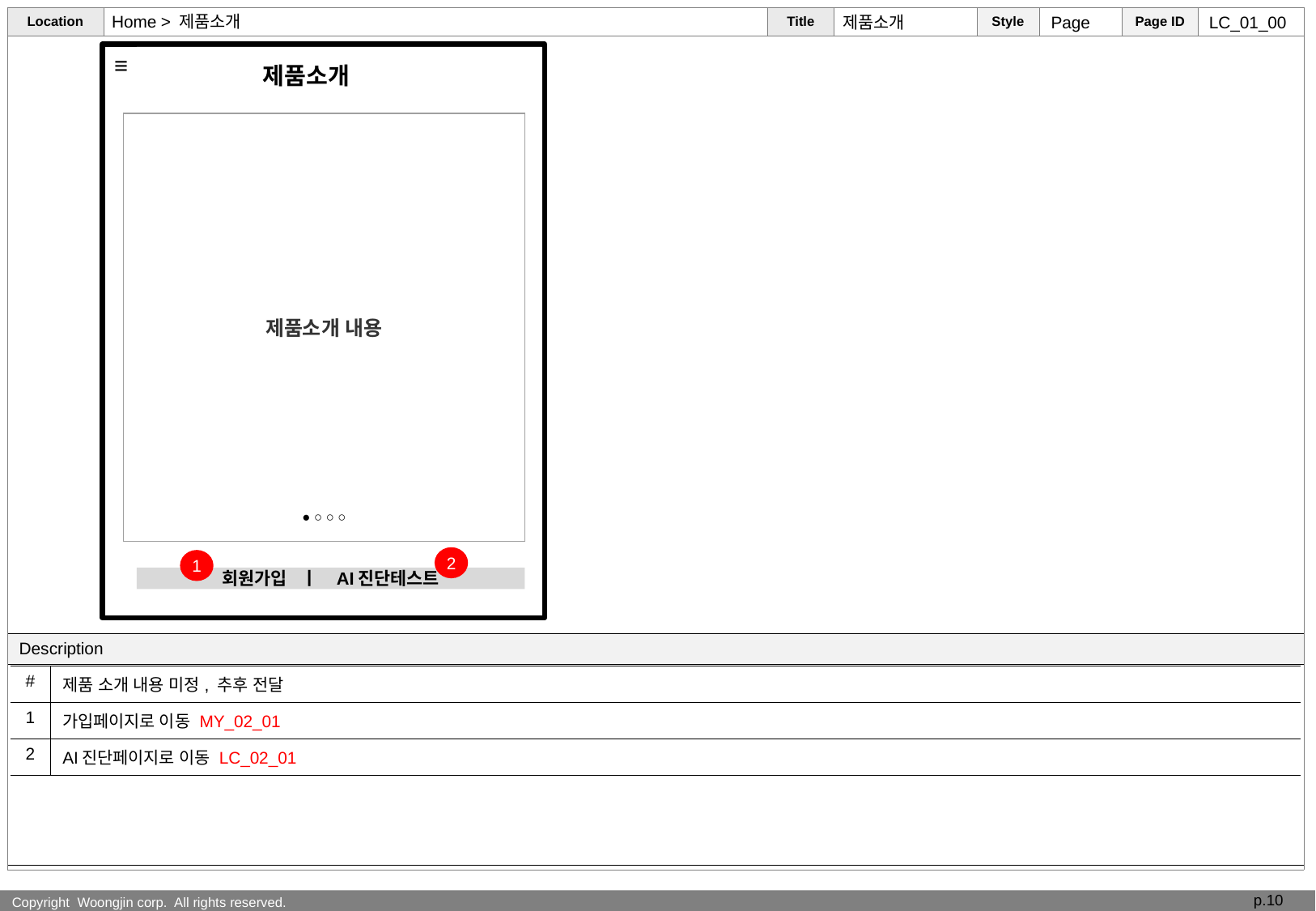

# Home > 제품소개
제품소개
Page
LC_01_00
                  제품소개
제품소개 내용
● ○ ○ ○
2
1
회원가입   ㅣ   AI진단테스트
| # | 제품 소개 내용 미정, 추후 전달 |
| --- | --- |
| 1 | 가입페이지로 이동 MY\_02\_01 |
| 2 | AI진단페이지로 이동 LC\_02\_01 |